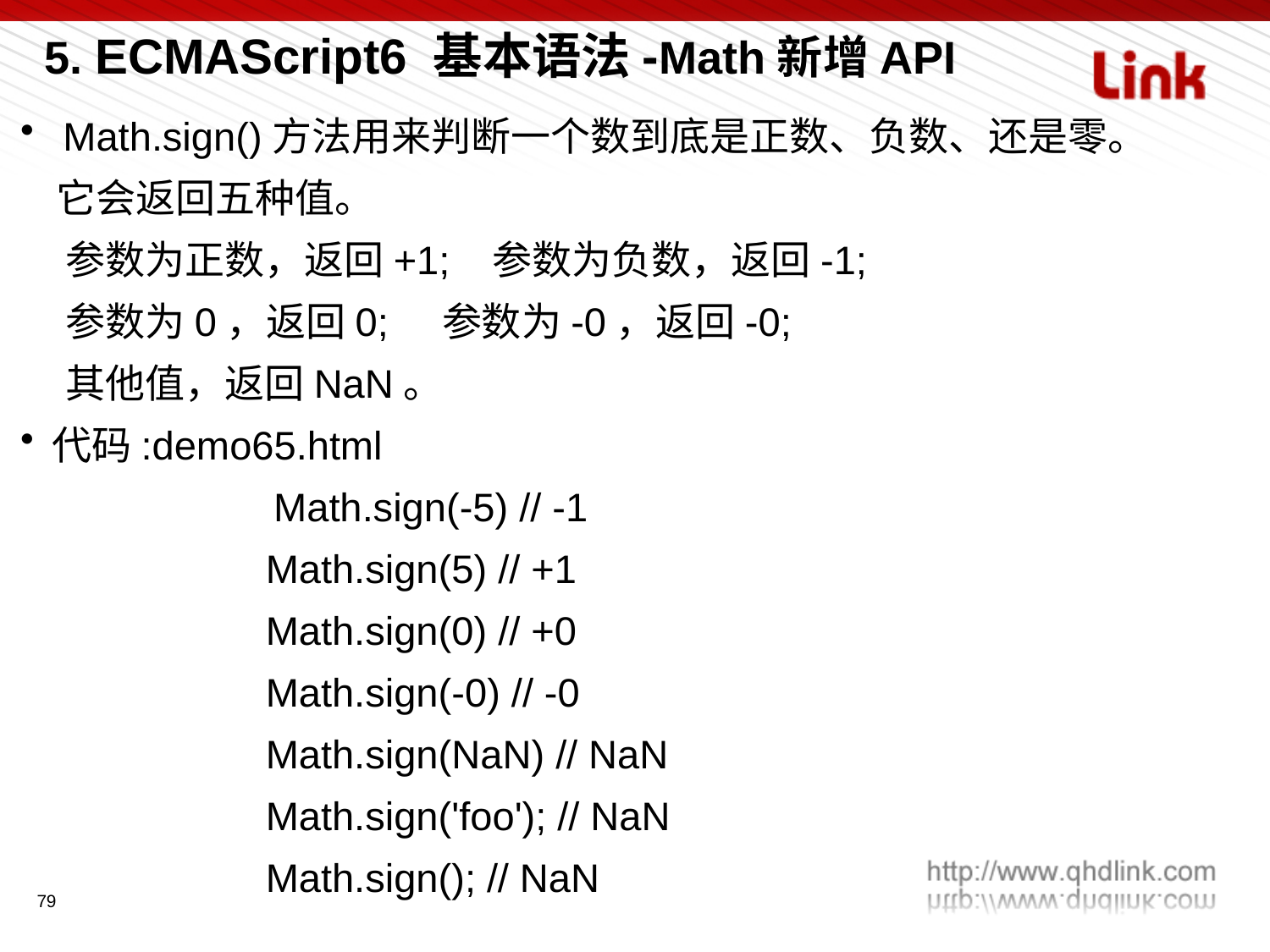

5. ECMAScript6 基本语法-Math新增API
 Math.sign()方法用来判断一个数到底是正数、负数、还是零。
   它会返回五种值。
    参数为正数，返回+1;   参数为负数，返回-1;
    参数为0，返回0;    参数为-0，返回-0;
    其他值，返回NaN。
代码:demo65.html
                       Math.sign(-5) // -1
      Math.sign(5) // +1
      Math.sign(0) // +0
      Math.sign(-0) // -0
      Math.sign(NaN) // NaN
      Math.sign('foo'); // NaN
      Math.sign(); // NaN
79